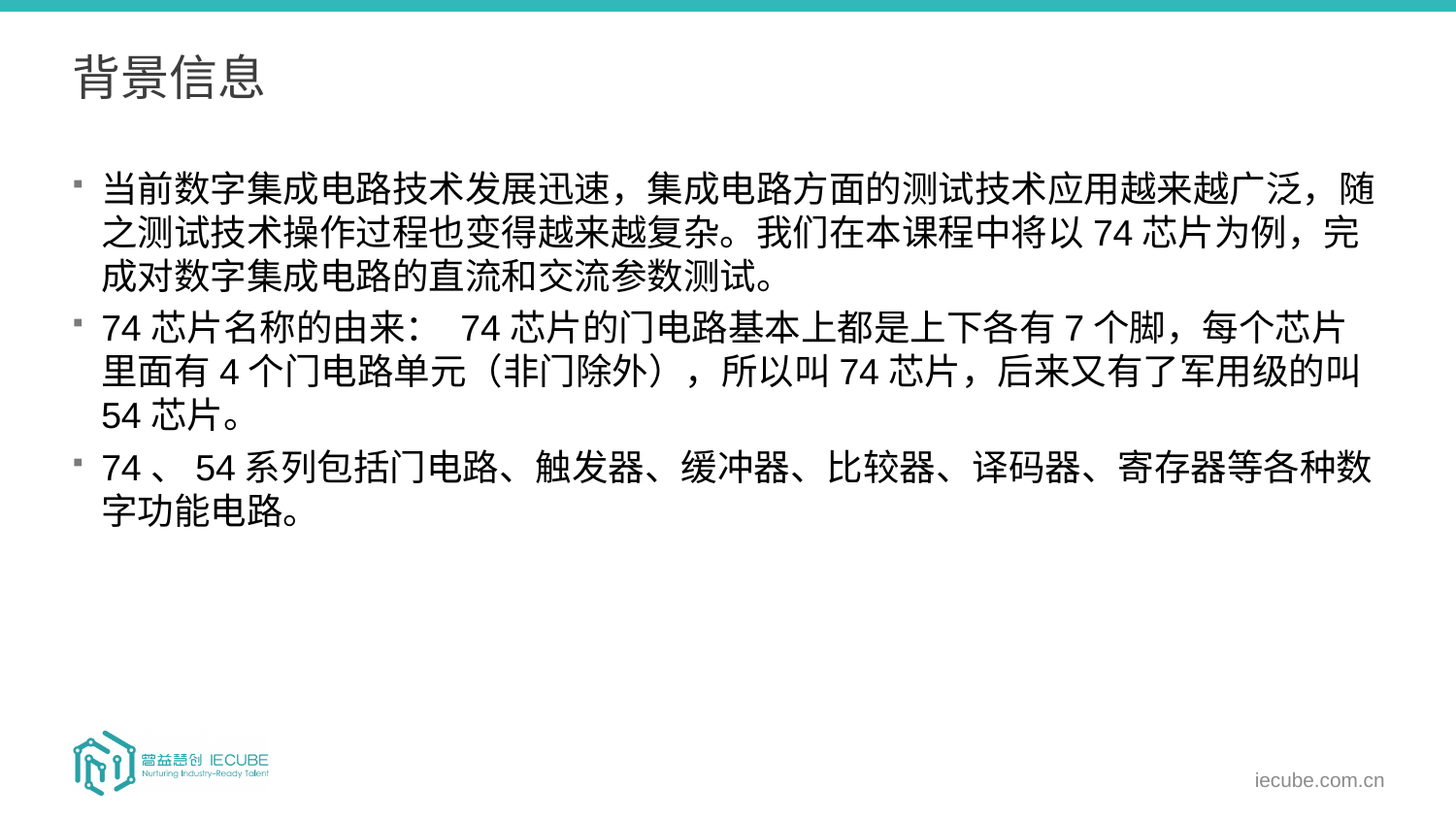

# 背景信息

当前数字集成电路技术发展迅速，集成电路方面的测试技术应用越来越广泛，随之测试技术操作过程也变得越来越复杂。我们在本课程中将以74芯片为例，完成对数字集成电路的直流和交流参数测试。
74芯片名称的由来： 74芯片的门电路基本上都是上下各有7个脚，每个芯片里面有4个门电路单元（非门除外），所以叫74芯片，后来又有了军用级的叫54芯片。
74、54系列包括门电路、触发器、缓冲器、比较器、译码器、寄存器等各种数字功能电路。